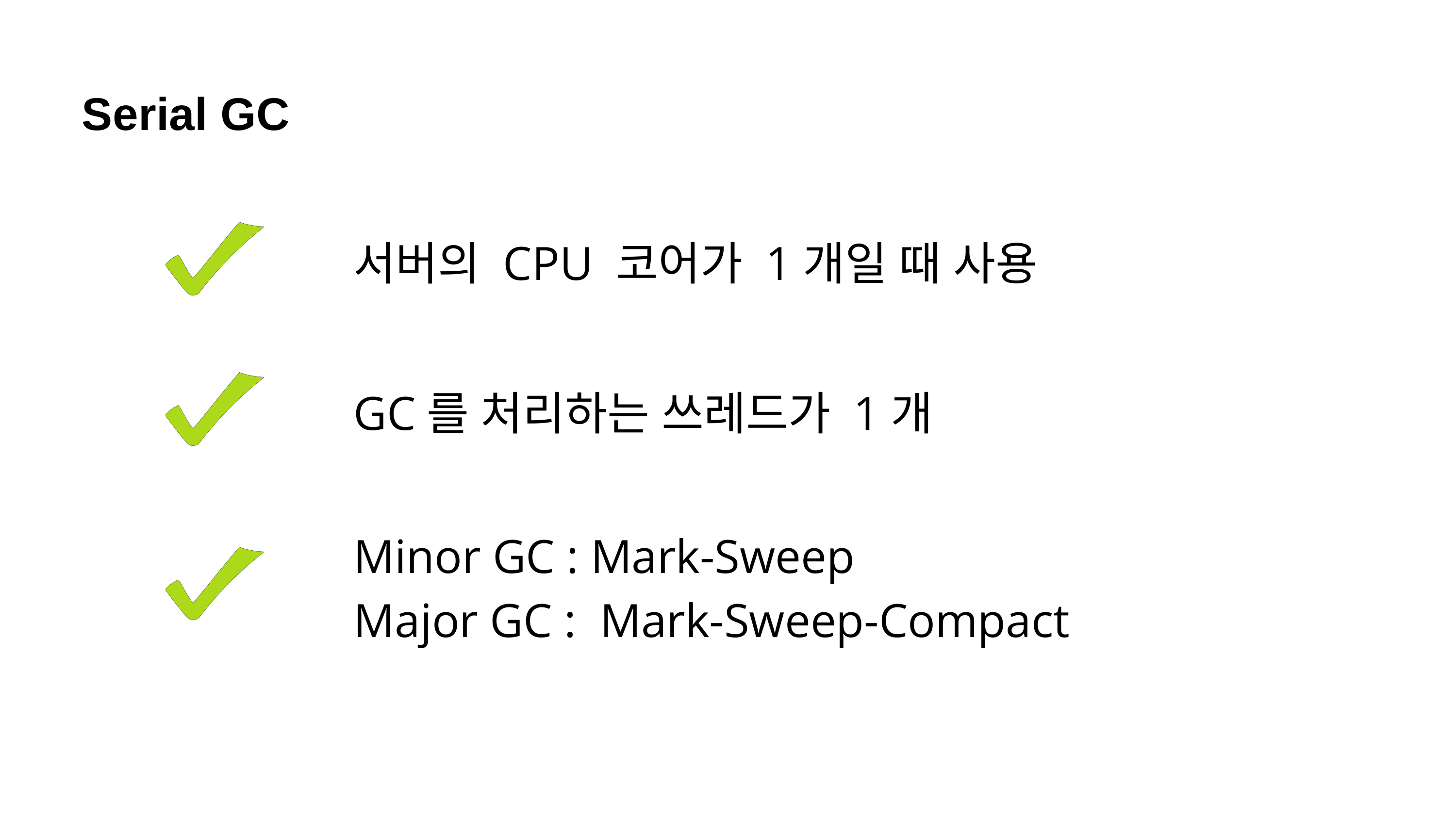

Serial GC

서버의 CPU 코어가 1개일 때 사용

GC를 처리하는 쓰레드가 1개
Minor GC : Mark-Sweep
Major GC :  Mark-Sweep-Compact